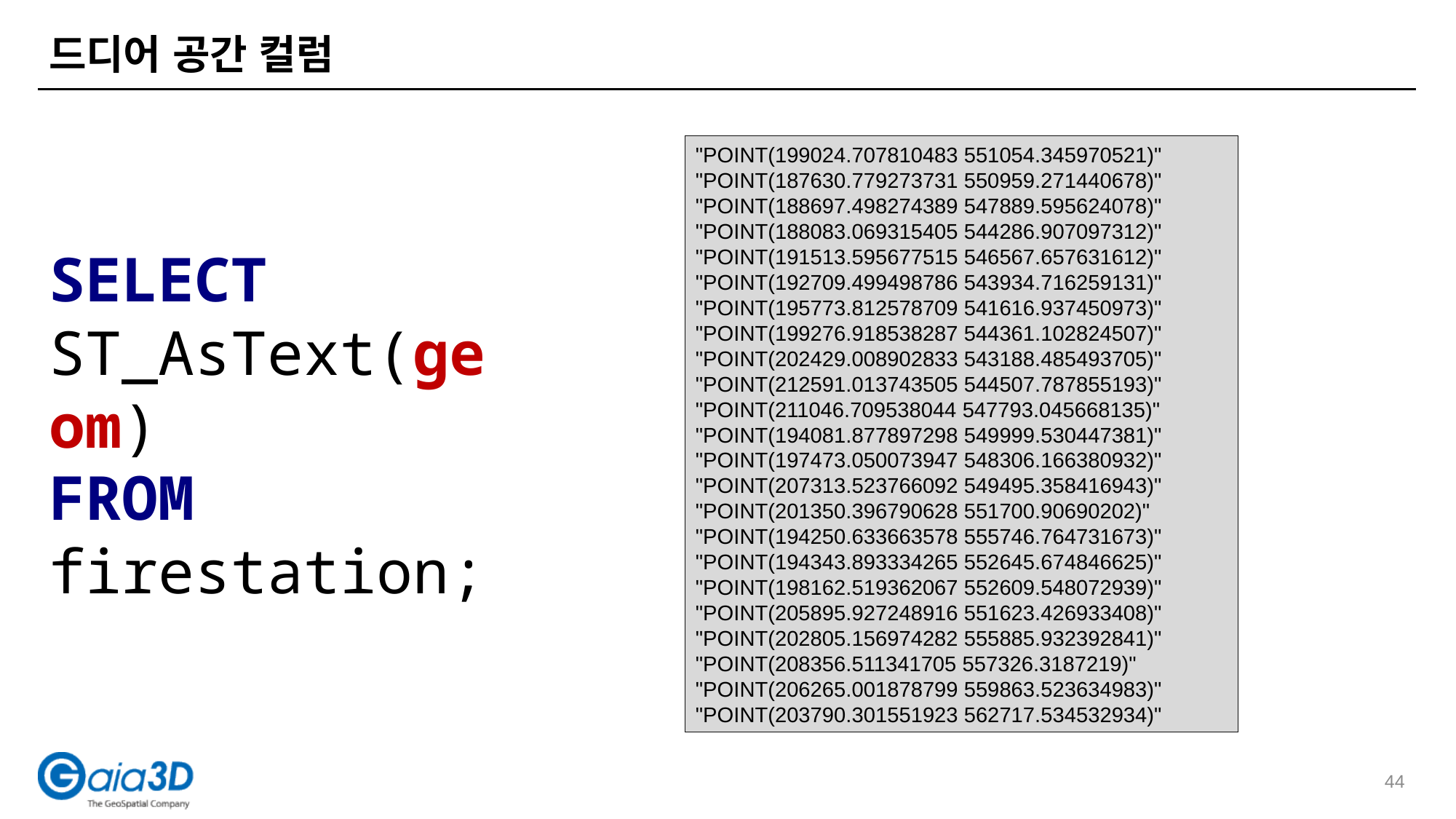

# 드디어 공간 컬럼
"POINT(199024.707810483 551054.345970521)"
"POINT(187630.779273731 550959.271440678)"
"POINT(188697.498274389 547889.595624078)"
"POINT(188083.069315405 544286.907097312)"
"POINT(191513.595677515 546567.657631612)"
"POINT(192709.499498786 543934.716259131)"
"POINT(195773.812578709 541616.937450973)"
"POINT(199276.918538287 544361.102824507)"
"POINT(202429.008902833 543188.485493705)"
"POINT(212591.013743505 544507.787855193)"
"POINT(211046.709538044 547793.045668135)"
"POINT(194081.877897298 549999.530447381)"
"POINT(197473.050073947 548306.166380932)"
"POINT(207313.523766092 549495.358416943)"
"POINT(201350.396790628 551700.90690202)"
"POINT(194250.633663578 555746.764731673)"
"POINT(194343.893334265 552645.674846625)"
"POINT(198162.519362067 552609.548072939)"
"POINT(205895.927248916 551623.426933408)"
"POINT(202805.156974282 555885.932392841)"
"POINT(208356.511341705 557326.3187219)"
"POINT(206265.001878799 559863.523634983)"
"POINT(203790.301551923 562717.534532934)"
SELECT
ST_AsText(geom)
FROM
firestation;
44